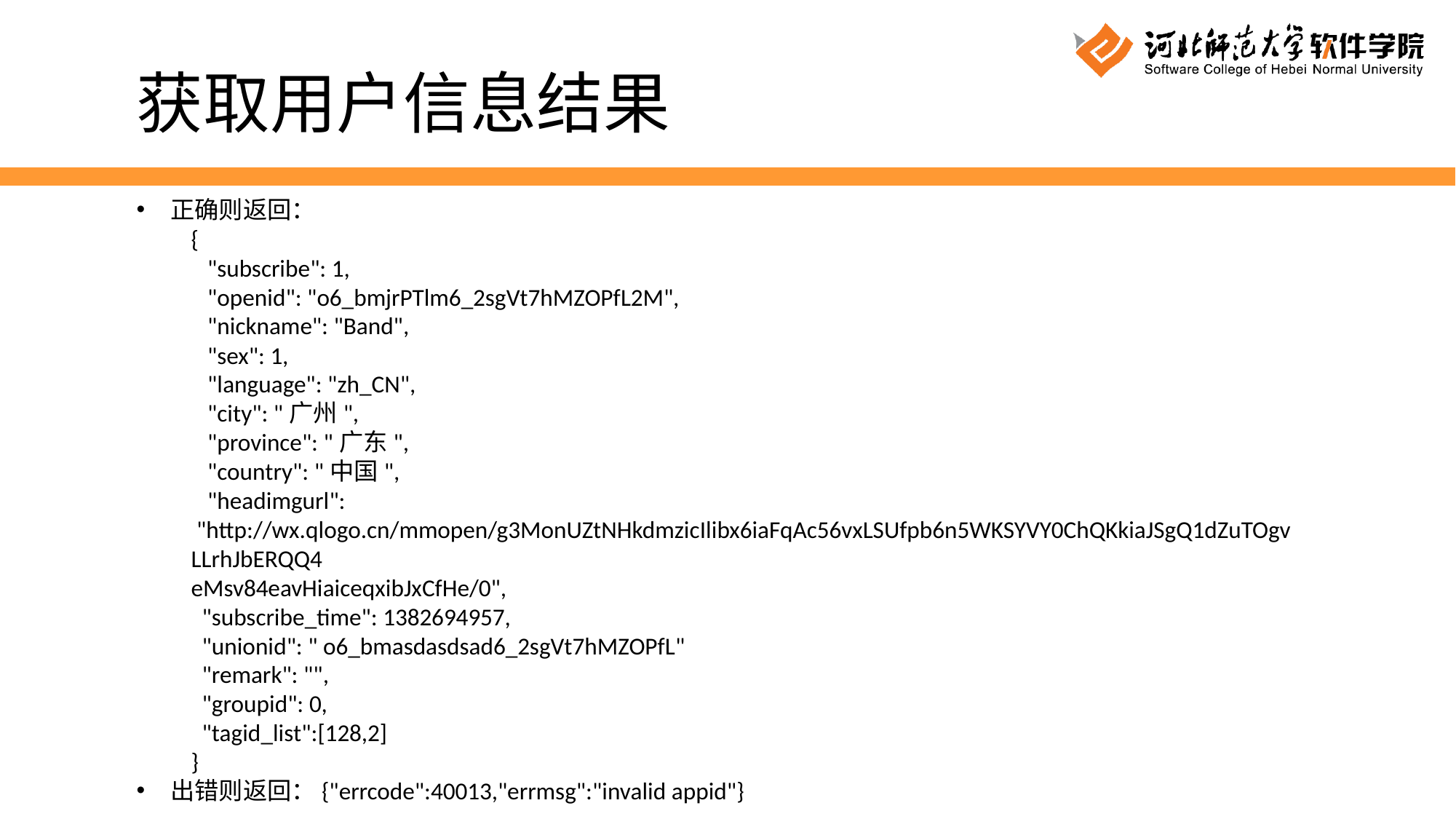

获取用户信息结果
正确则返回：
{
   "subscribe": 1,
   "openid": "o6_bmjrPTlm6_2sgVt7hMZOPfL2M",
   "nickname": "Band",
   "sex": 1,
   "language": "zh_CN",
   "city": "广州",
   "province": "广东",
   "country": "中国",
   "headimgurl":  "http://wx.qlogo.cn/mmopen/g3MonUZtNHkdmzicIlibx6iaFqAc56vxLSUfpb6n5WKSYVY0ChQKkiaJSgQ1dZuTOgvLLrhJbERQQ4
eMsv84eavHiaiceqxibJxCfHe/0",
  "subscribe_time": 1382694957,
  "unionid": " o6_bmasdasdsad6_2sgVt7hMZOPfL"
  "remark": "",
  "groupid": 0,
  "tagid_list":[128,2]
}
出错则返回：{"errcode":40013,"errmsg":"invalid appid"}